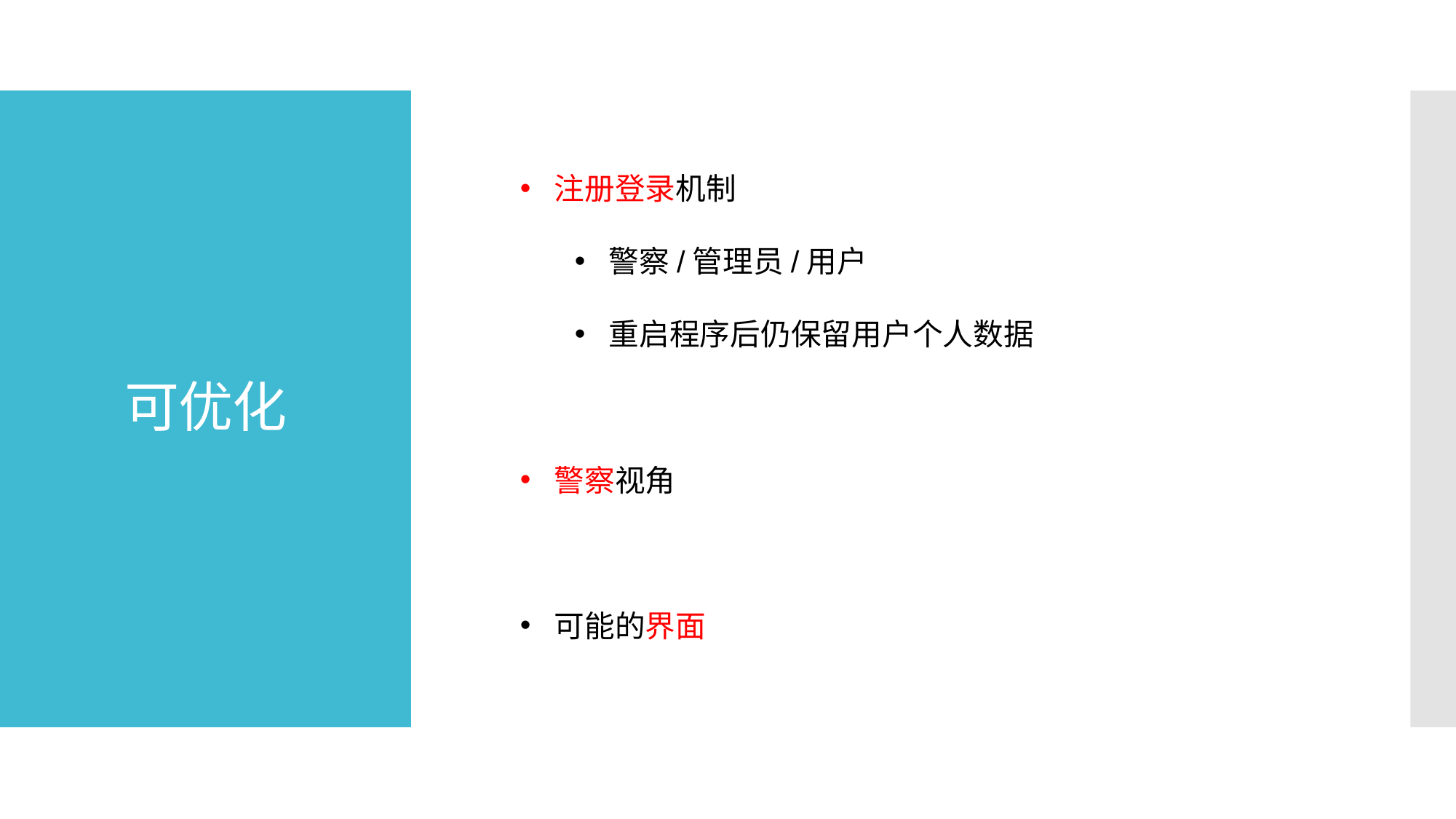

注册登录机制
警察/管理员/用户
重启程序后仍保留用户个人数据

警察视角

可能的界面
# 可优化